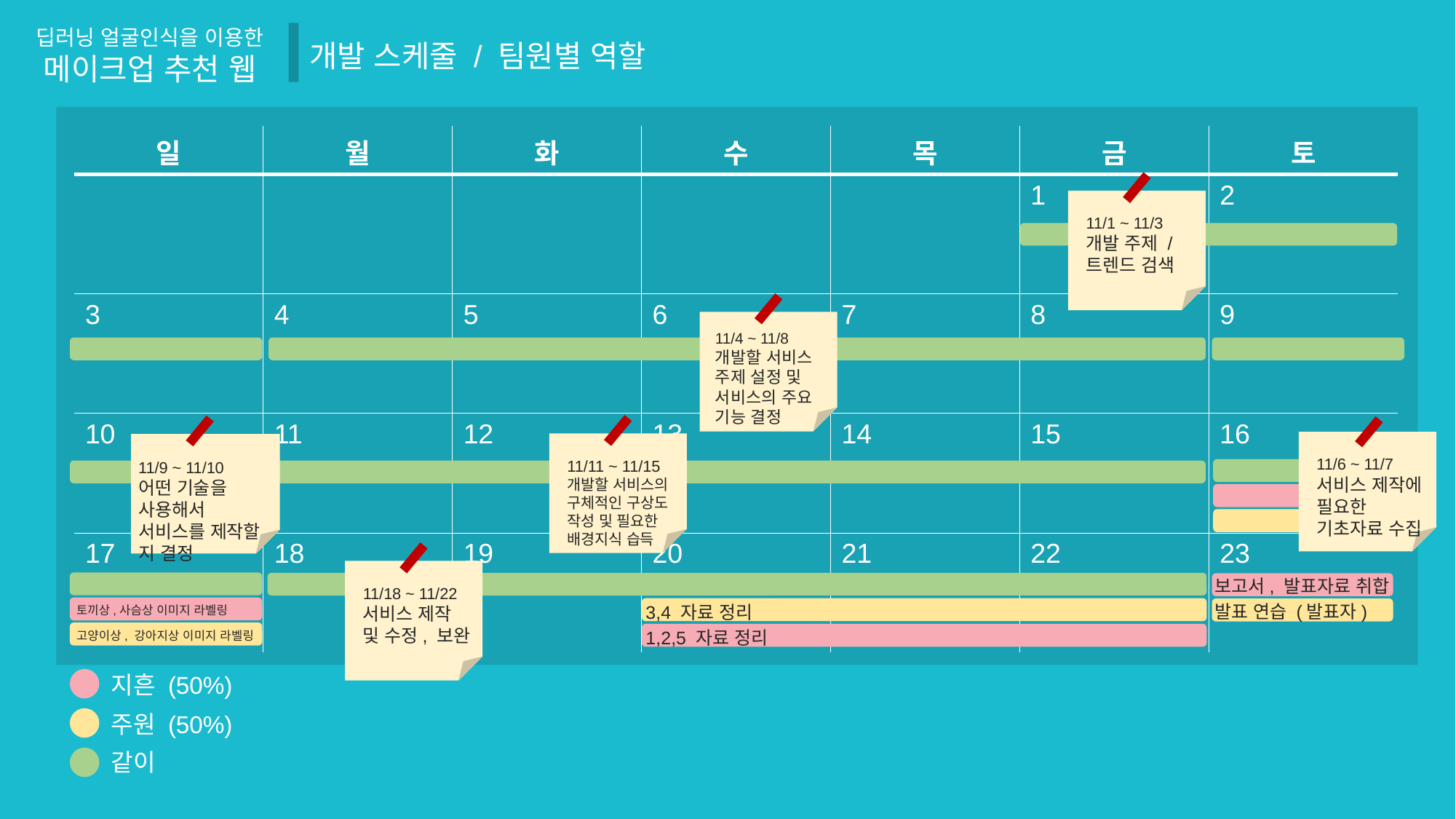

딥러닝 얼굴인식을 이용한
메이크업 추천 웹

개발 스케줄 / 팀원별 역할

| 일 | 월 | 화 | 수 | 목 | 금 | 토 |
| --- | --- | --- | --- | --- | --- | --- |
|  |  |  |  |  | 1 | 2 |
| 3 | 4 | 5 | 6 | 7 | 8 | 9 |
| 10 | 11 | 12 | 13 | 14 | 15 | 16 |
| 17 | 18 | 19 | 20 | 21 | 22 | 23 |

11/1 ~ 11/3
개발 주제 /
트렌드 검색

11/4 ~ 11/8
개발할 서비스 주제 설정 및
서비스의 주요 기능 결정

11/6 ~ 11/7
서비스 제작에 필요한 기초자료 수집
11/11 ~ 11/15
개발할 서비스의 구체적인 구상도 작성 및 필요한 배경지식 습득
11/9 ~ 11/10
어떤 기술을 사용해서 서비스를 제작할 지 결정

보고서, 발표자료 취합

11/18 ~ 11/22
서비스 제작 및 수정, 보완
발표 연습 (발표자)
3,4 자료 정리

토끼상,사슴상 이미지 라벨링

1,2,5 자료 정리

고양이상, 강아지상 이미지 라벨링

지흔 (50%)

주원 (50%)

같이